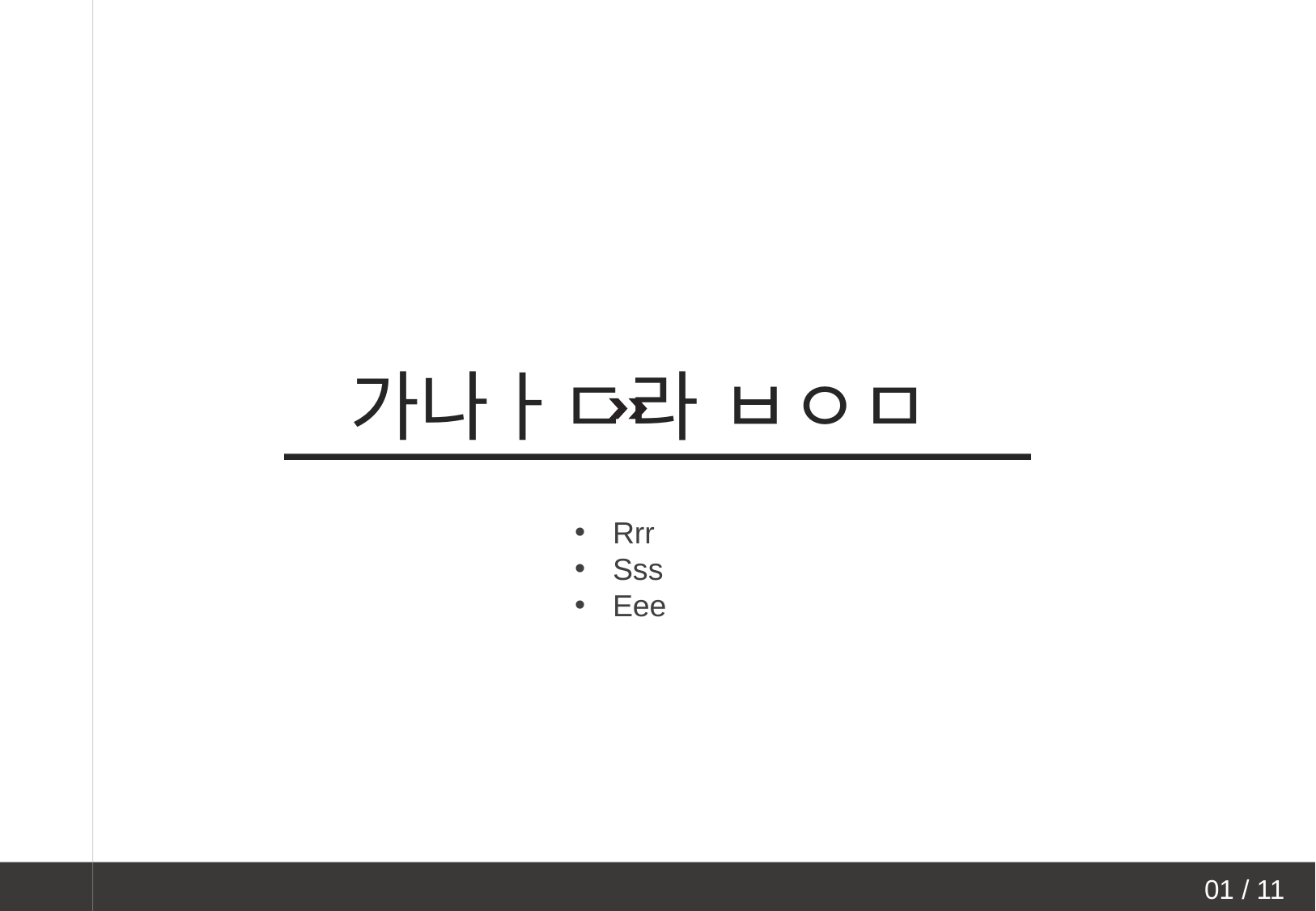

가나ㅏㄷ라 ㅂㅇㅁ

Rrr
Sss
Eee

01 / 11